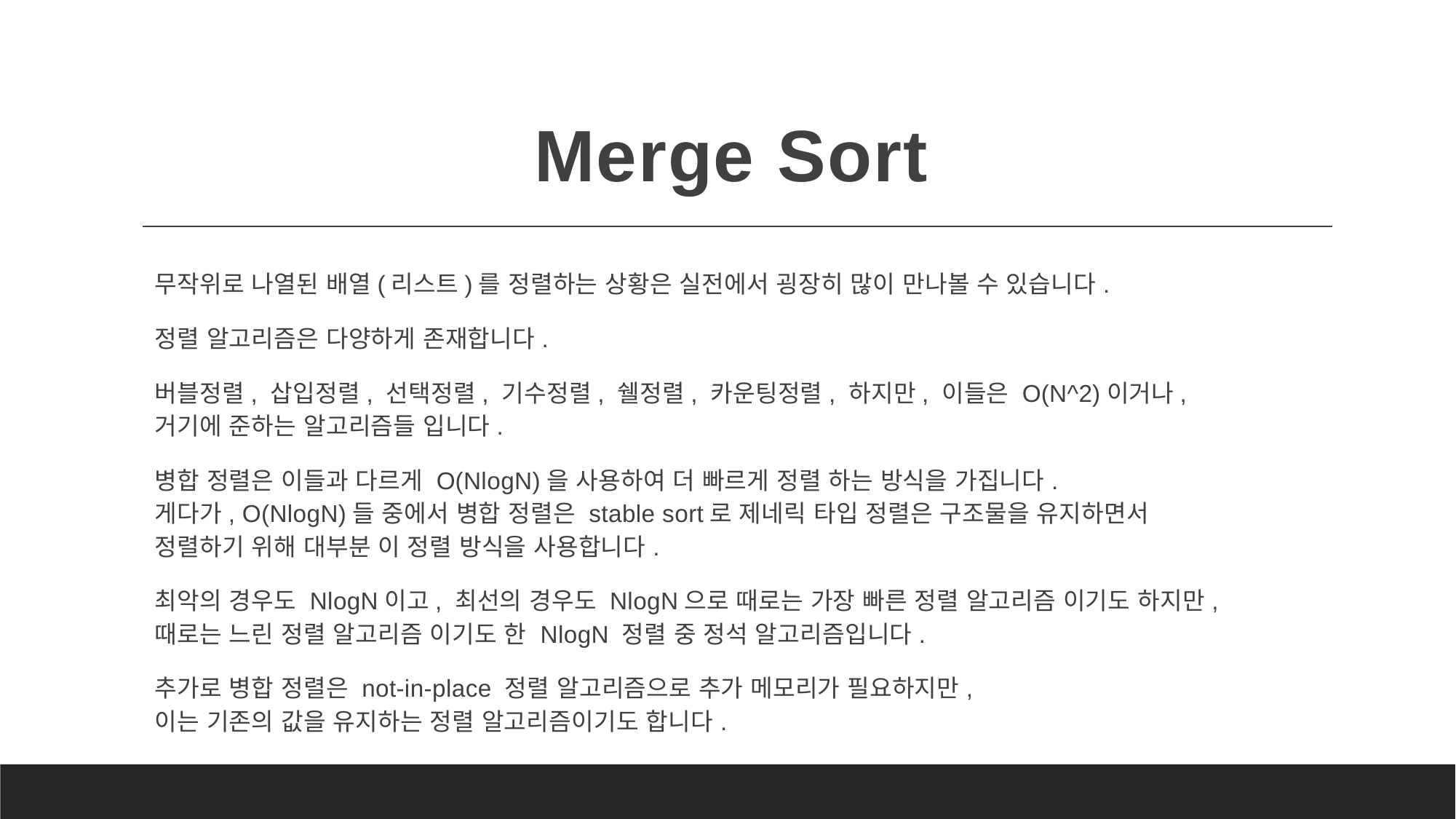

# Merge Sort
무작위로 나열된 배열(리스트)를 정렬하는 상황은 실전에서 굉장히 많이 만나볼 수 있습니다.
정렬 알고리즘은 다양하게 존재합니다.
버블정렬, 삽입정렬, 선택정렬, 기수정렬, 쉘정렬, 카운팅정렬, 하지만, 이들은 O(N^2)이거나,
거기에 준하는 알고리즘들 입니다.
병합 정렬은 이들과 다르게 O(NlogN)을 사용하여 더 빠르게 정렬 하는 방식을 가집니다.
게다가, O(NlogN)들 중에서 병합 정렬은 stable sort로 제네릭 타입 정렬은 구조물을 유지하면서
정렬하기 위해 대부분 이 정렬 방식을 사용합니다.
최악의 경우도 NlogN이고, 최선의 경우도 NlogN으로 때로는 가장 빠른 정렬 알고리즘 이기도 하지만,
때로는 느린 정렬 알고리즘 이기도 한 NlogN 정렬 중 정석 알고리즘입니다.
추가로 병합 정렬은 not-in-place 정렬 알고리즘으로 추가 메모리가 필요하지만,
이는 기존의 값을 유지하는 정렬 알고리즘이기도 합니다.